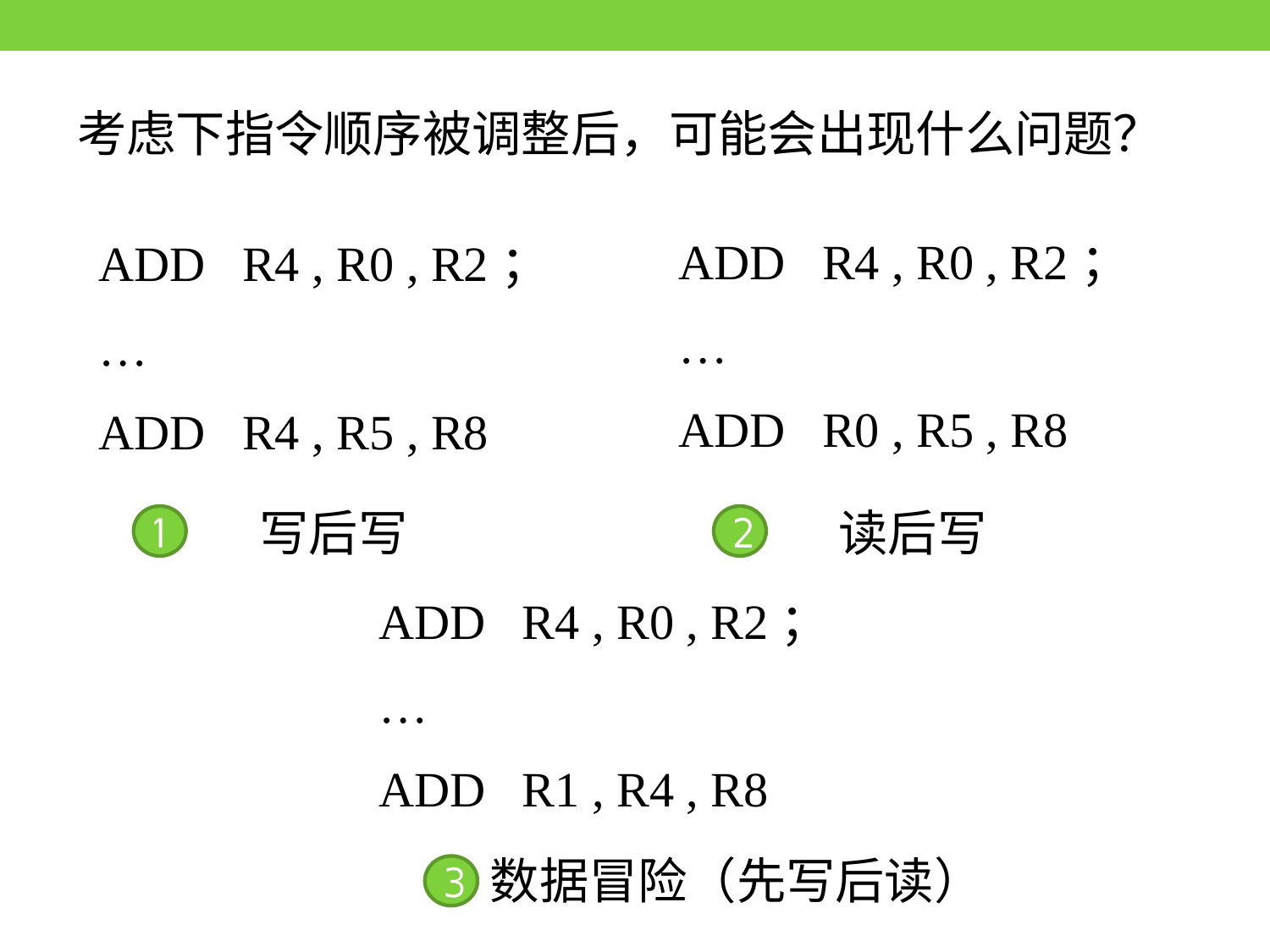

6
考虑下指令顺序被调整后，可能会出现什么问题？
ADD   R4 , R0 , R2；
…
ADD   R0 , R5 , R8
ADD   R4 , R0 , R2；
…
ADD   R4 , R5 , R8
写后写
读后写
1
2
ADD   R4 , R0 , R2；
…
ADD   R1 , R4 , R8
数据冒险（先写后读）
3